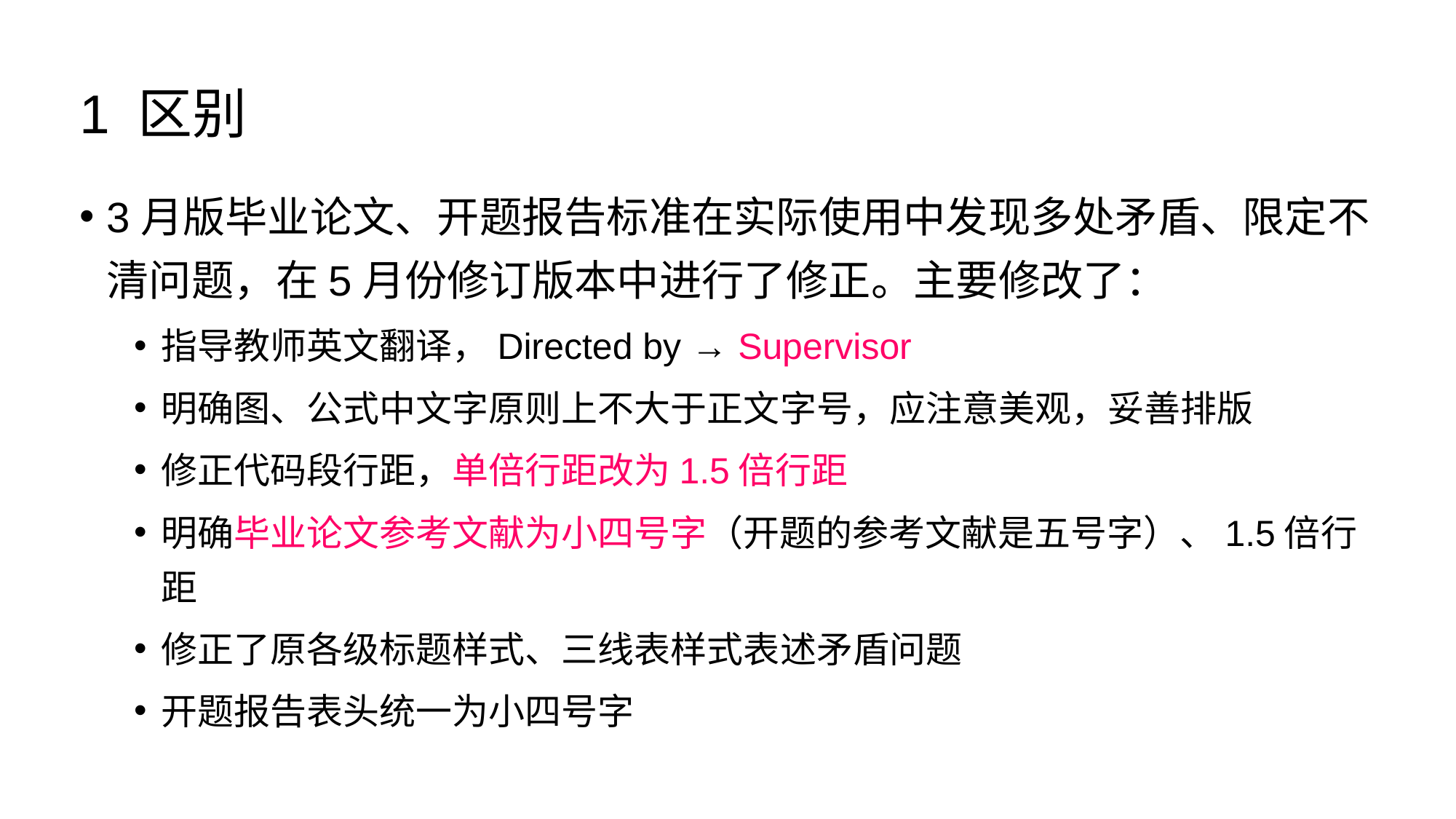

# 1 区别
3月版毕业论文、开题报告标准在实际使用中发现多处矛盾、限定不清问题，在5月份修订版本中进行了修正。主要修改了：
指导教师英文翻译，Directed by → Supervisor
明确图、公式中文字原则上不大于正文字号，应注意美观，妥善排版
修正代码段行距，单倍行距改为1.5倍行距
明确毕业论文参考文献为小四号字（开题的参考文献是五号字）、1.5倍行距
修正了原各级标题样式、三线表样式表述矛盾问题
开题报告表头统一为小四号字